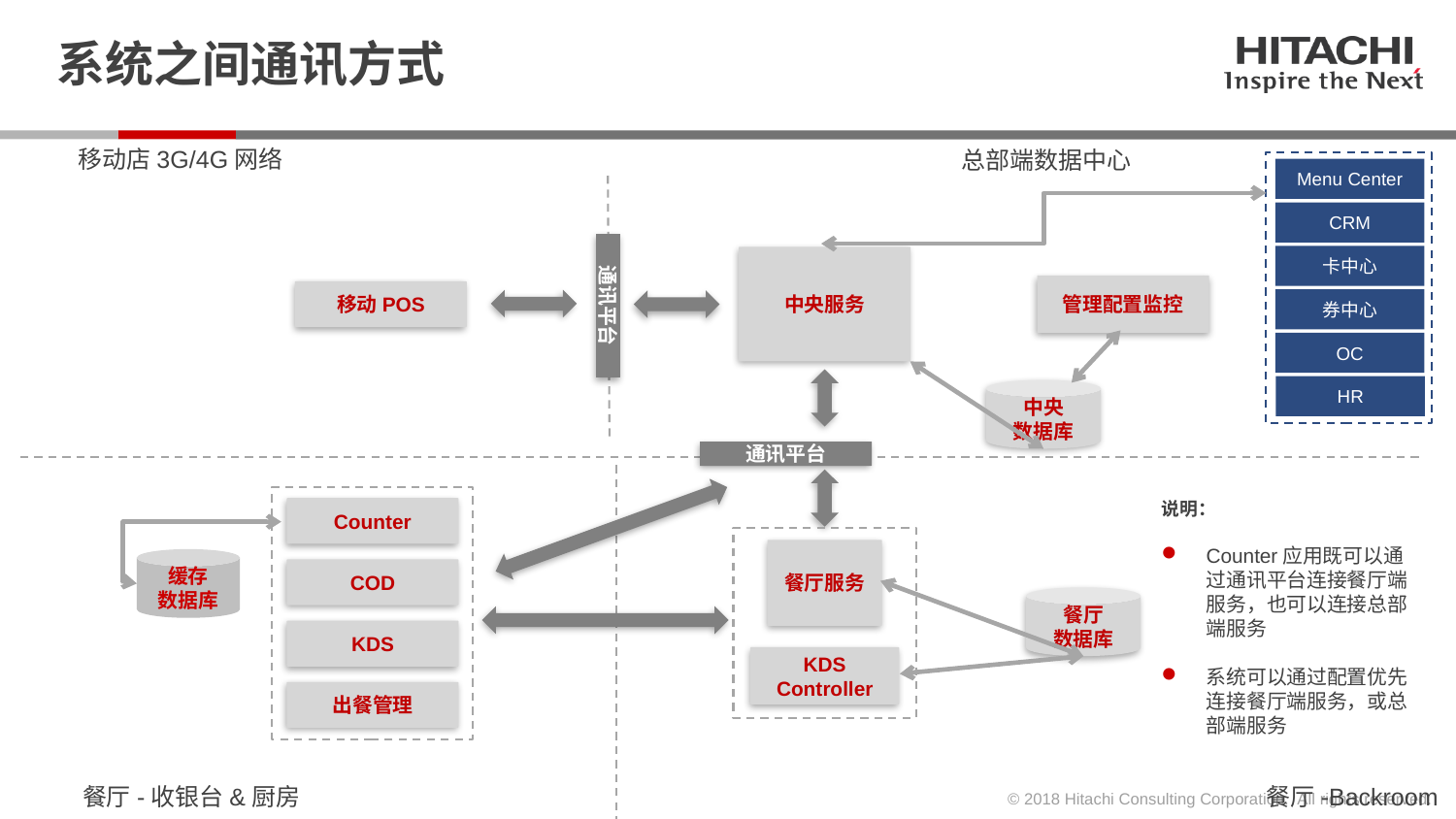

# 系统之间通讯方式
移动店3G/4G网络
总部端数据中心

Menu Center
CRM
通讯平台
卡中心
中央服务

管理配置监控
移动POS
券中心
OC

HR
中央
数据库

通讯平台

说明：
Counter应用既可以通过通讯平台连接餐厅端服务，也可以连接总部端服务
系统可以通过配置优先连接餐厅端服务，或总部端服务

Counter

餐厅服务
缓存
数据库
COD
餐厅
数据库
KDS
KDS Controller
出餐管理
餐厅-收银台&厨房
餐厅-Backroom